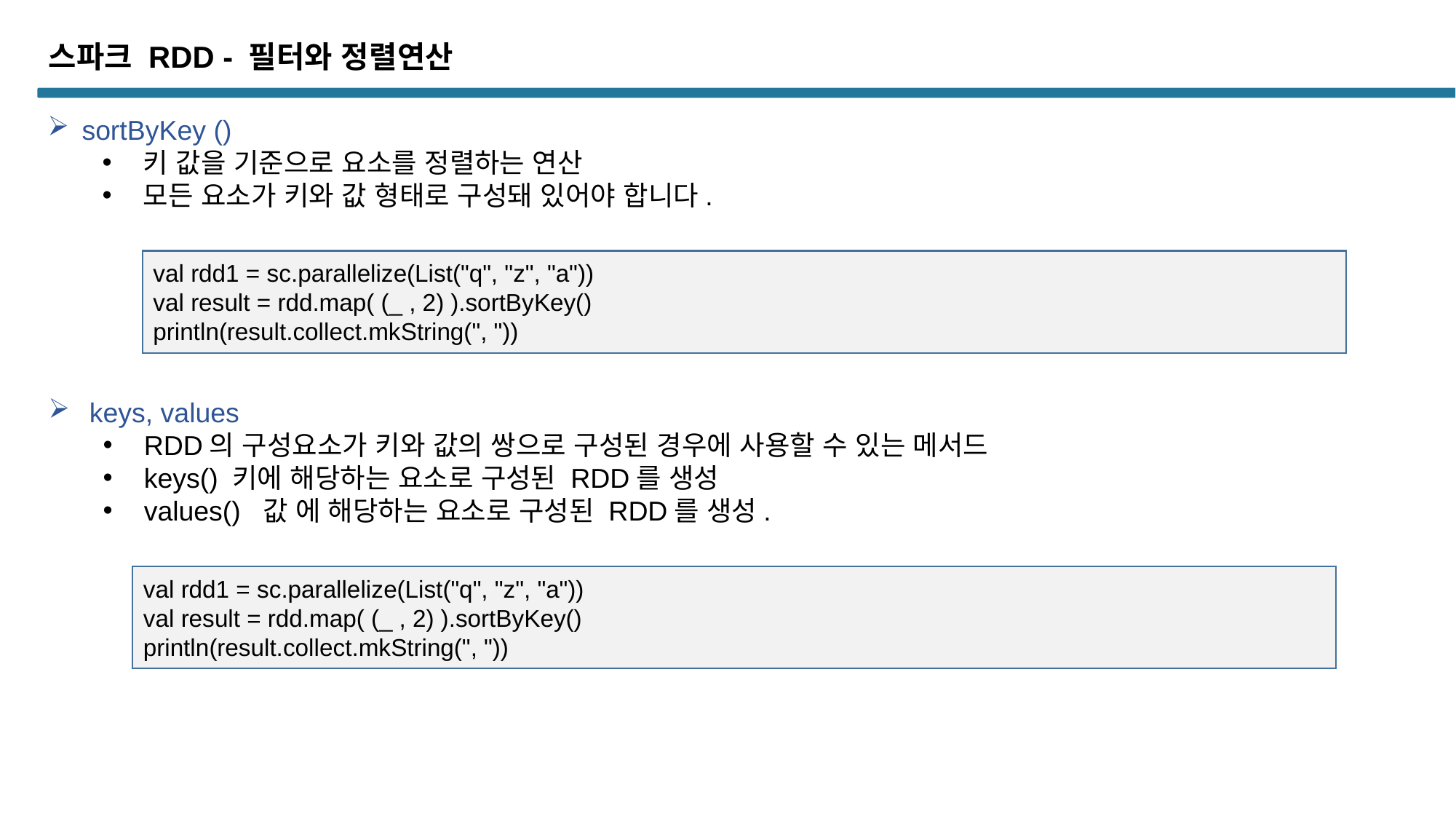

스파크 RDD - 필터와 정렬연산
sortByKey ()
키 값을 기준으로 요소를 정렬하는 연산
모든 요소가 키와 값 형태로 구성돼 있어야 합니다.

val rdd1 = sc.parallelize(List("q", "z", "a"))
val result = rdd.map( (_ , 2) ).sortByKey()
println(result.collect.mkString(", "))
keys, values
RDD의 구성요소가 키와 값의 쌍으로 구성된 경우에 사용할 수 있는 메서드
keys() 키에 해당하는 요소로 구성된 RDD를 생성
values()  값 에 해당하는 요소로 구성된 RDD를 생성.

val rdd1 = sc.parallelize(List("q", "z", "a"))
val result = rdd.map( (_ , 2) ).sortByKey()
println(result.collect.mkString(", "))